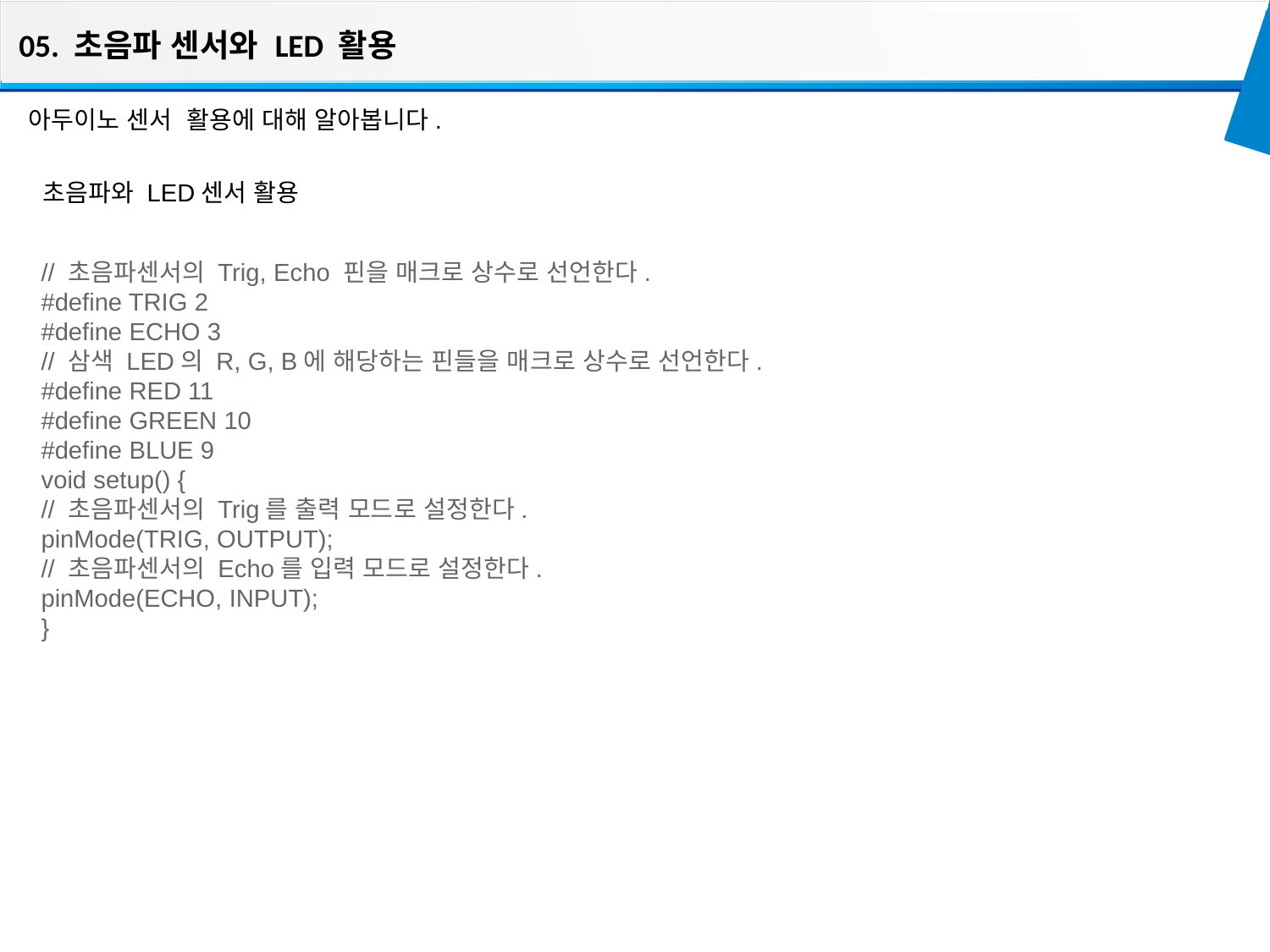

05. 초음파 센서와 LED 활용

아두이노 센서  활용에 대해 알아봅니다.
초음파와 LED센서 활용
// 초음파센서의 Trig, Echo 핀을 매크로 상수로 선언한다.
#define TRIG 2
#define ECHO 3
// 삼색 LED의 R, G, B에 해당하는 핀들을 매크로 상수로 선언한다.
#define RED 11
#define GREEN 10
#define BLUE 9
void setup() {
// 초음파센서의 Trig를 출력 모드로 설정한다.
pinMode(TRIG, OUTPUT);
// 초음파센서의 Echo를 입력 모드로 설정한다.
pinMode(ECHO, INPUT);
}